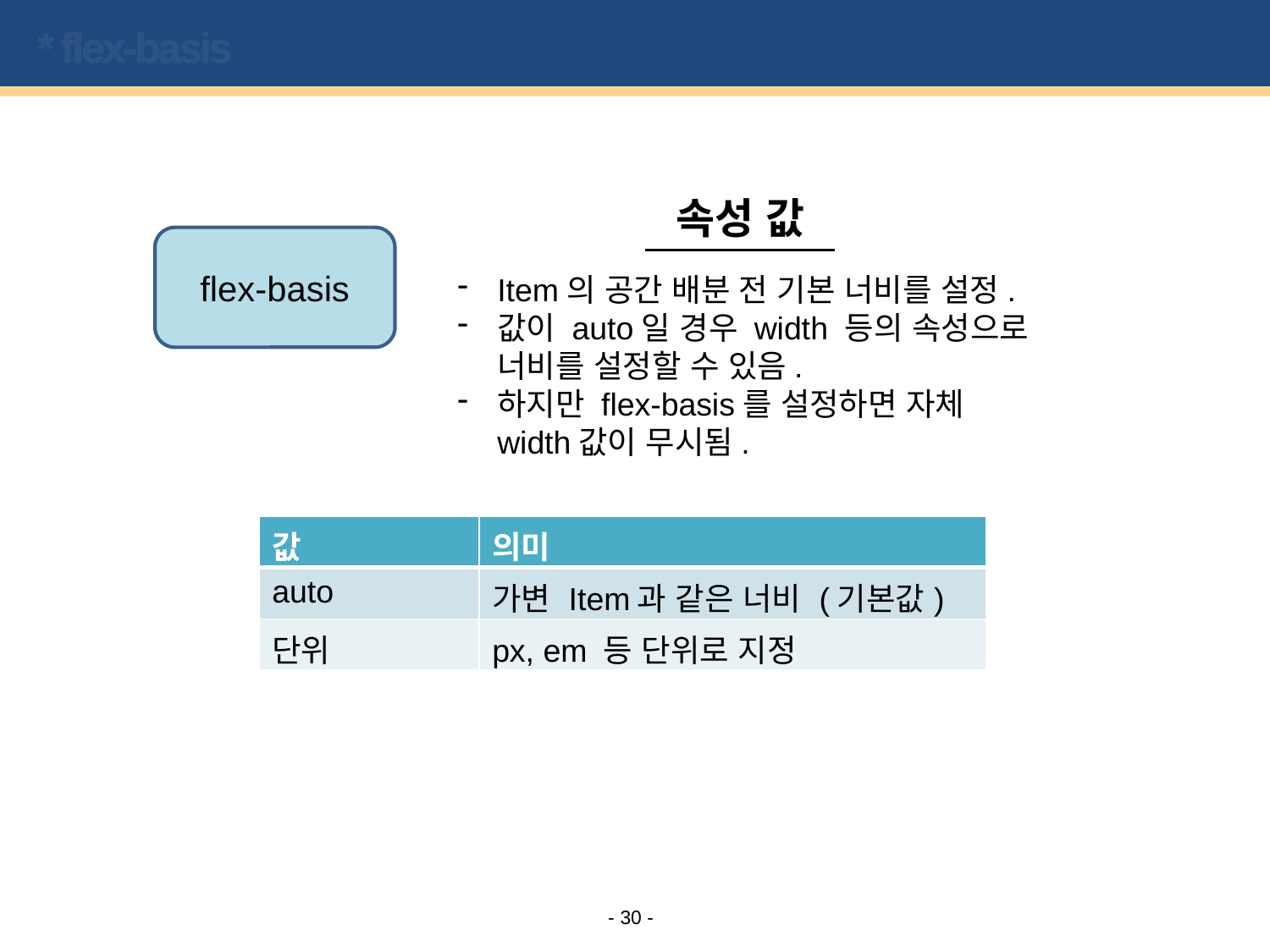

# * flex-basis
속성 값
flex-basis
Item의 공간 배분 전 기본 너비를 설정.
값이 auto일 경우 width 등의 속성으로 너비를 설정할 수 있음.
하지만 flex-basis를 설정하면 자체 width값이 무시됨.
| 값 | 의미 |
| --- | --- |
| auto | 가변 Item과 같은 너비 (기본값) |
| 단위 | px, em 등 단위로 지정 |